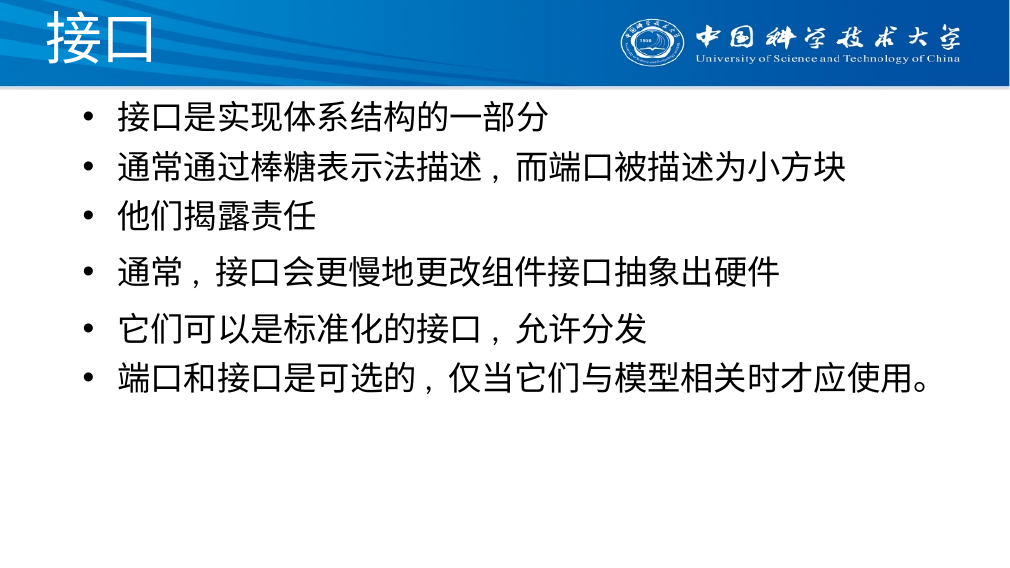

# 接口
接口是实现体系结构的一部分
通常通过棒糖表示法描述, 而端口被描述为小方块
他们揭露责任
通常, 接口会更慢地更改组件接口抽象出硬件
它们可以是标准化的接口, 允许分发
端口和接口是可选的, 仅当它们与模型相关时才应使用。